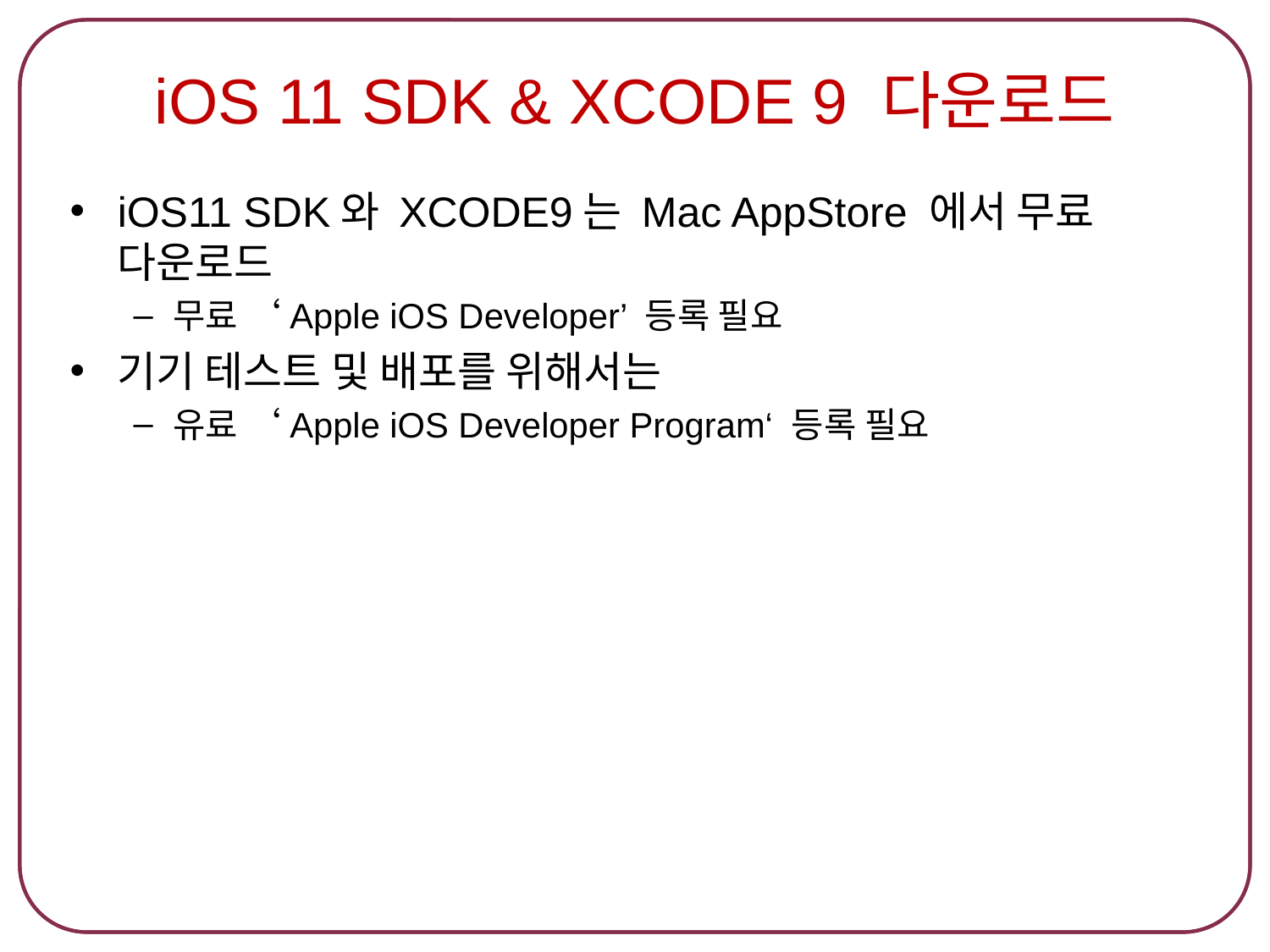

# iOS 11 SDK & XCODE 9 다운로드
iOS11 SDK와 XCODE9는 Mac AppStore 에서 무료 다운로드
무료 ‘Apple iOS Developer’ 등록 필요
기기 테스트 및 배포를 위해서는
유료 ‘Apple iOS Developer Program‘ 등록 필요
2